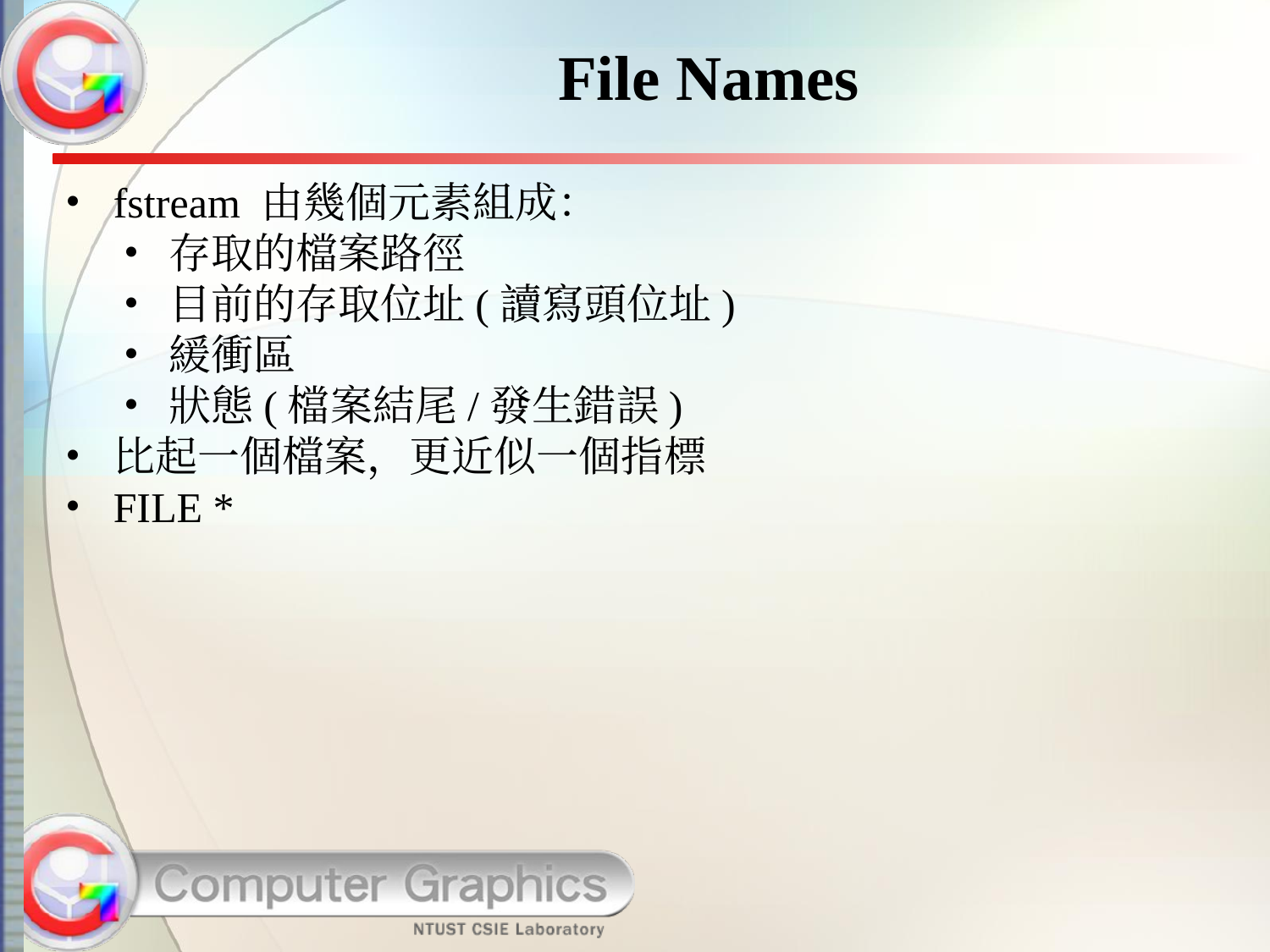

# File Names
fstream 由幾個元素組成：
存取的檔案路徑
目前的存取位址(讀寫頭位址)
緩衝區
狀態(檔案結尾/發生錯誤)
比起一個檔案，更近似一個指標
FILE *